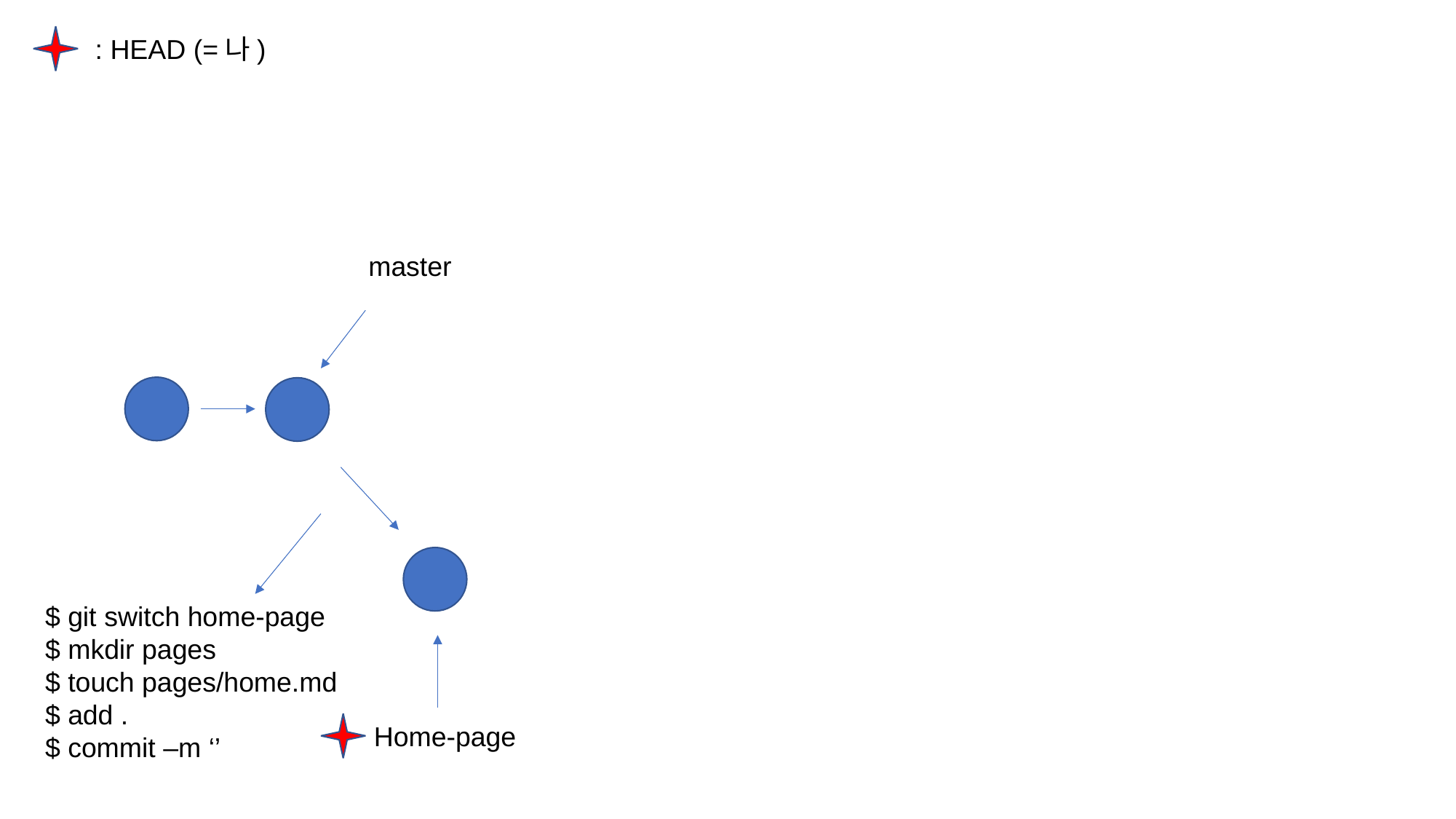

: HEAD (=나)
master

$ git switch home-page
$ mkdir pages
$ touch pages/home.md
$ add .
$ commit –m ‘’

Home-page